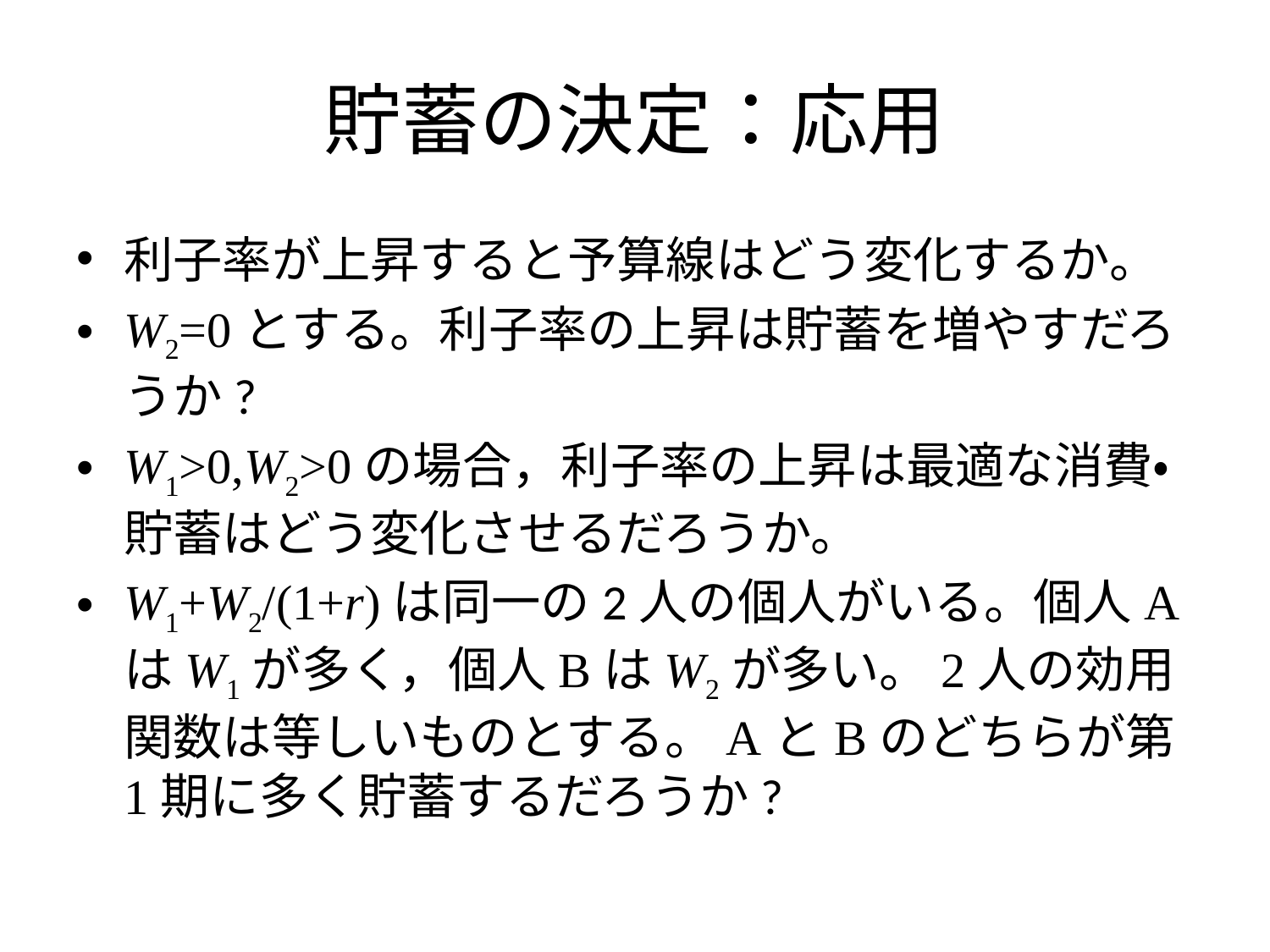

# 貯蓄の決定：応用
利子率が上昇すると予算線はどう変化するか。
W2=0とする。利子率の上昇は貯蓄を増やすだろうか?
W1>0,W2>0の場合，利子率の上昇は最適な消費・貯蓄はどう変化させるだろうか。
W1+W2/(1+r)は同一の2人の個人がいる。個人AはW1が多く，個人BはW2が多い。2人の効用関数は等しいものとする。AとBのどちらが第1期に多く貯蓄するだろうか?